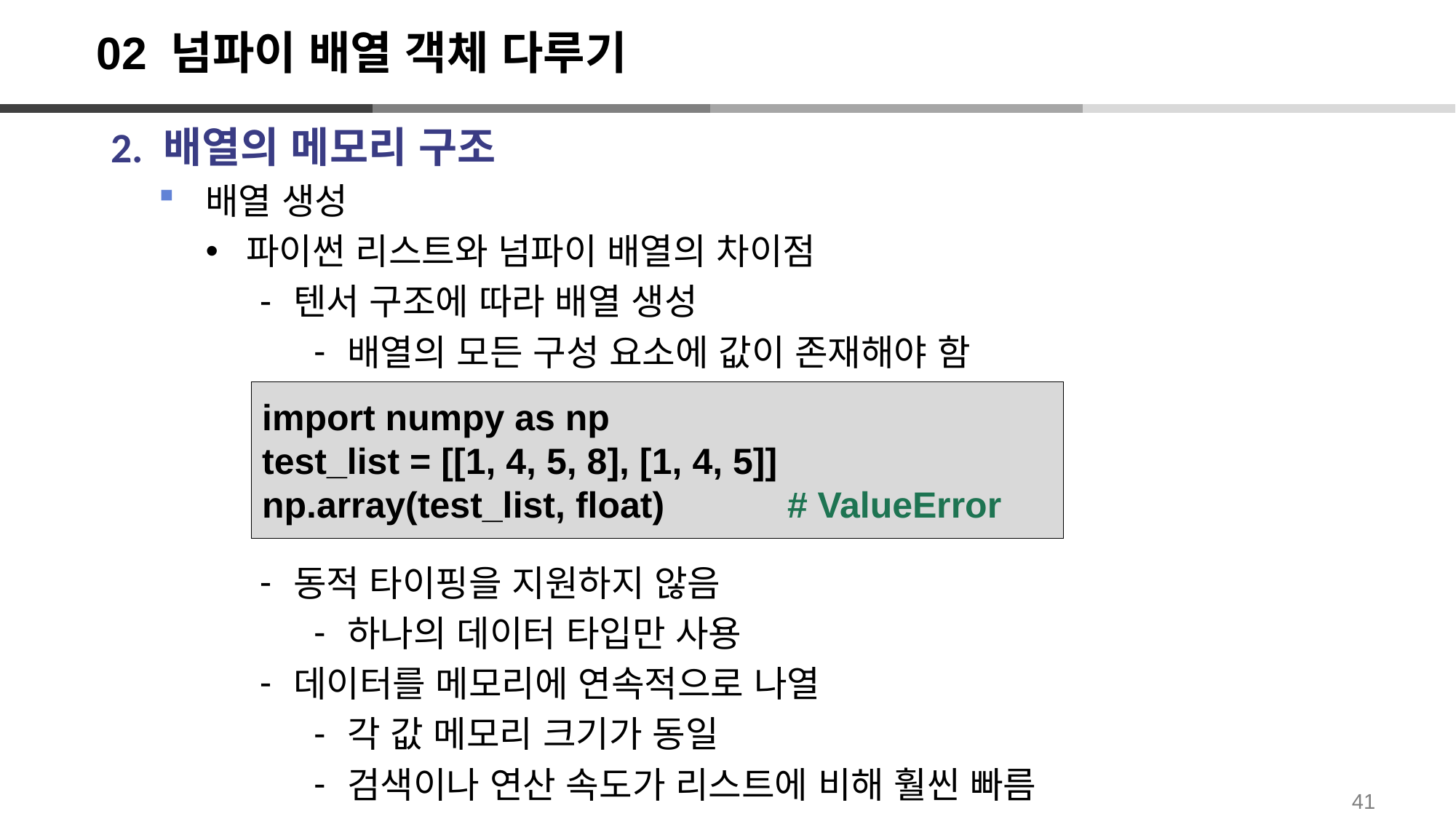

# 02 넘파이 배열 객체 다루기
2. 배열의 메모리 구조
배열 생성
파이썬 리스트와 넘파이 배열의 차이점
텐서 구조에 따라 배열 생성
배열의 모든 구성 요소에 값이 존재해야 함

동적 타이핑을 지원하지 않음
하나의 데이터 타입만 사용
데이터를 메모리에 연속적으로 나열
각 값 메모리 크기가 동일
검색이나 연산 속도가 리스트에 비해 훨씬 빠름

import numpy as np
test_list = [[1, 4, 5, 8], [1, 4, 5]]
np.array(test_list, float)            # ValueError